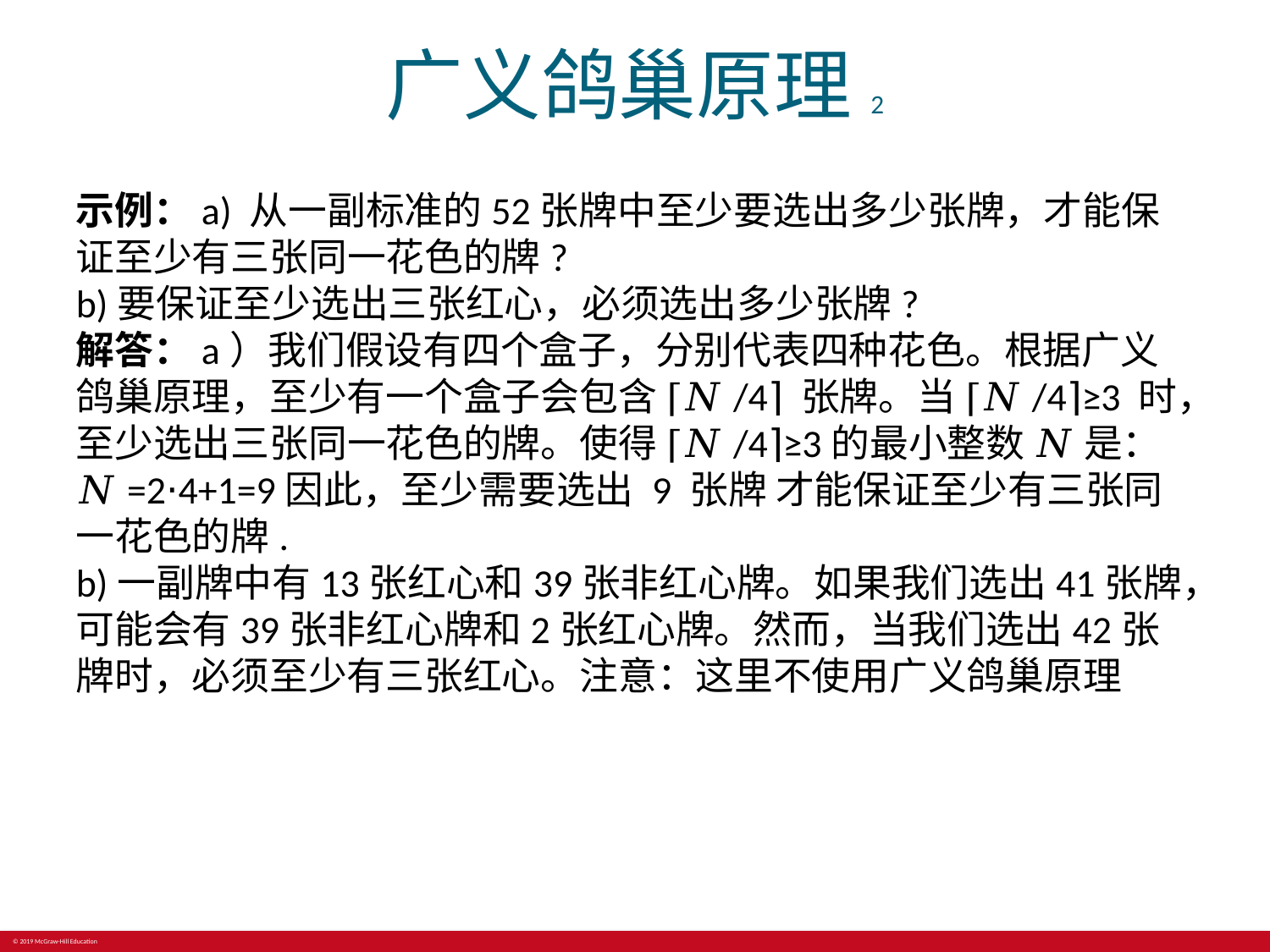

# 广义鸽巢原理2
示例：a) 从一副标准的52张牌中至少要选出多少张牌，才能保证至少有三张同一花色的牌?
b)要保证至少选出三张红心，必须选出多少张牌?
解答：a）我们假设有四个盒子，分别代表四种花色。根据广义鸽巢原理，至少有一个盒子会包含 ⌈𝑁/4⌉ 张牌。当 ⌈𝑁/4⌉≥3 时，至少选出三张同一花色的牌。使得 ⌈𝑁/4⌉≥3的最小整数 𝑁 是：𝑁=2⋅4+1=9因此，至少需要选出 9 张牌 才能保证至少有三张同一花色的牌.
b)一副牌中有13张红心和39张非红心牌。如果我们选出41张牌，可能会有39张非红心牌和2张红心牌。然而，当我们选出42张牌时，必须至少有三张红心。注意：这里不使用广义鸽巢原理